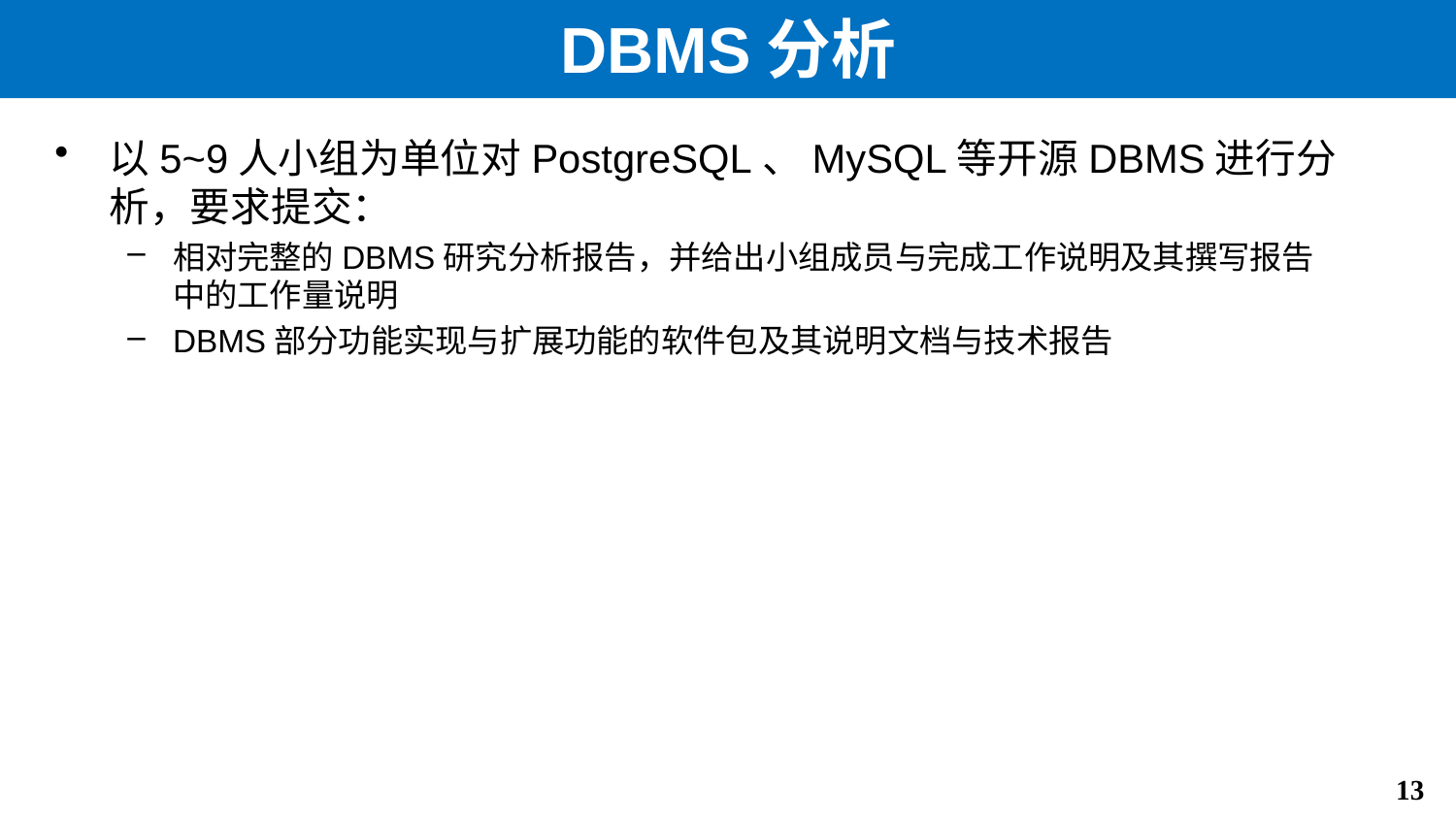

# DBMS分析
以5~9人小组为单位对PostgreSQL、MySQL等开源DBMS进行分析，要求提交：
相对完整的DBMS研究分析报告，并给出小组成员与完成工作说明及其撰写报告中的工作量说明
DBMS部分功能实现与扩展功能的软件包及其说明文档与技术报告